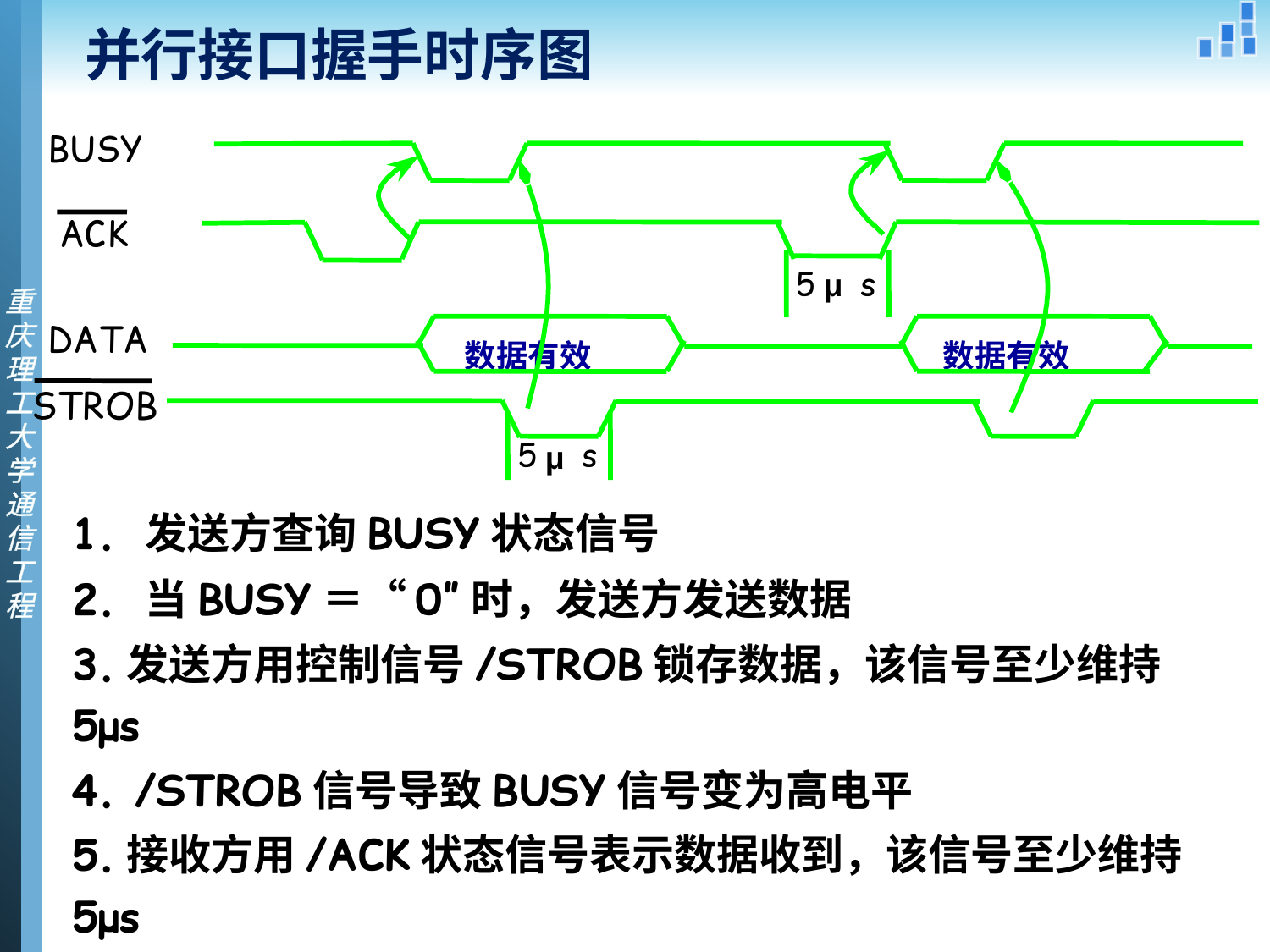

# 并行接口握手时序图
BUSY

ACK

5
s
μ

DATA
数据有效
数据有效

STROB

5
s

μ
1. 发送方查询BUSY状态信号
2. 当BUSY＝“0”时，发送方发送数据
3.发送方用控制信号/STROB锁存数据，该信号至少维持5μs
4. /STROB信号导致BUSY信号变为高电平
5.接收方用/ACK状态信号表示数据收到，该信号至少维持5μs
6. /ACK信号导致BUSY信号变为低电平
23